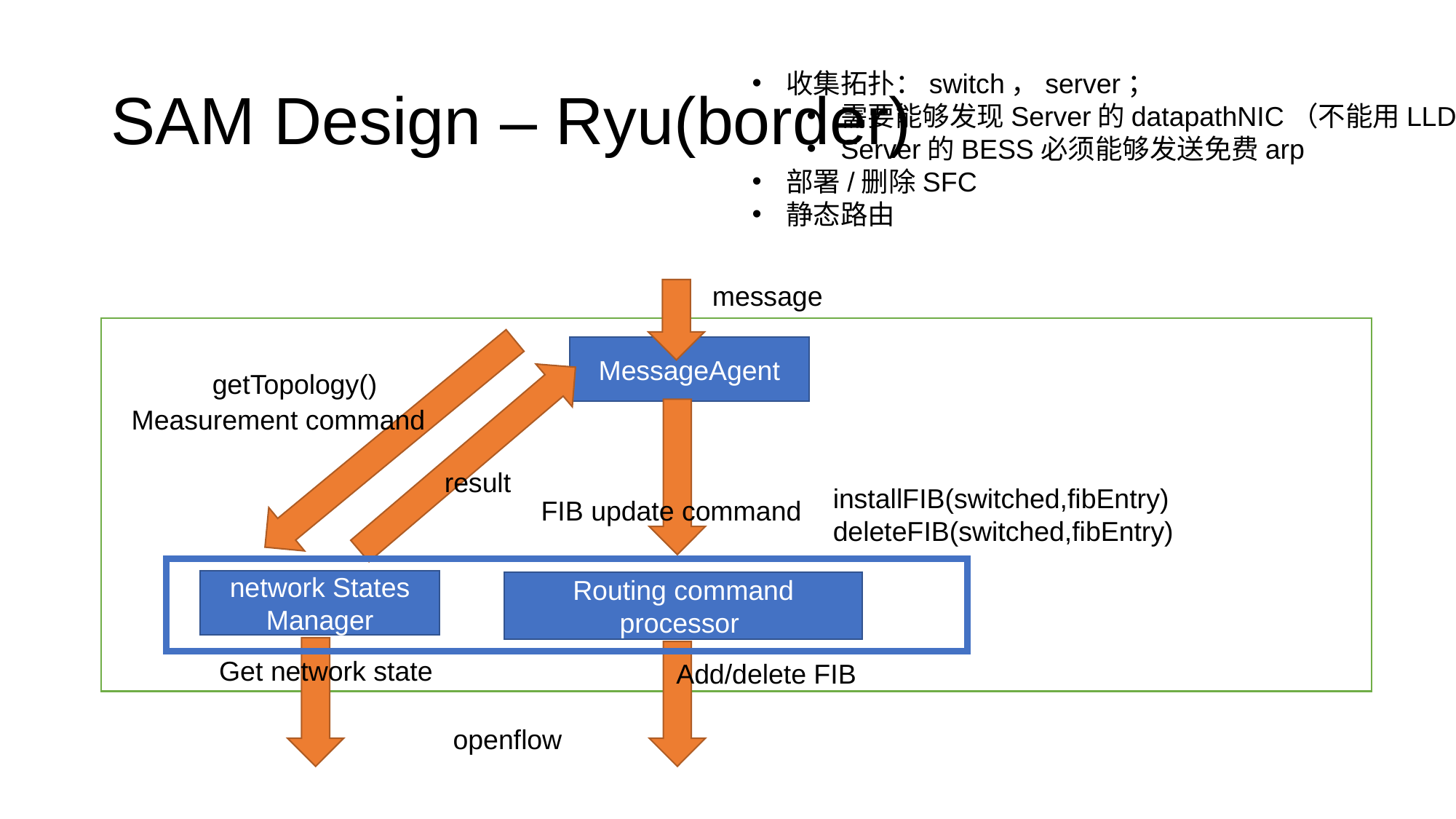

# SAM Design – Ryu(border)
收集拓扑：switch，server；
需要能够发现Server的datapathNIC（不能用LLDP）
Server的BESS必须能够发送免费arp
部署/删除SFC
静态路由
message

MessageAgent
getTopology()
Measurement command

result
installFIB(switched,fibEntry)
deleteFIB(switched,fibEntry)
FIB update command

network States Manager
Routing command processor
Get network state
Add/delete FIB

openflow